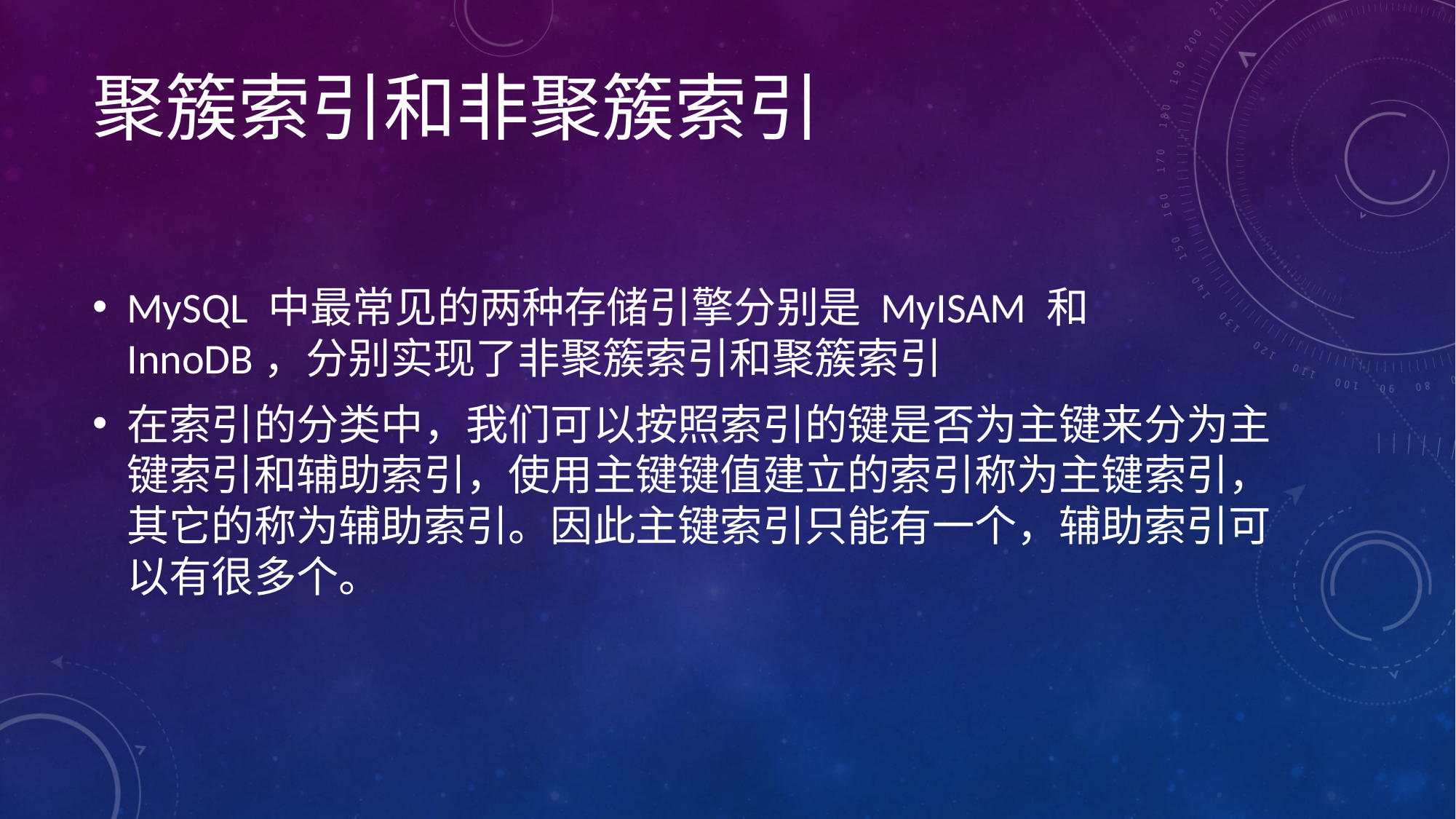

# 聚簇索引和非聚簇索引
MySQL 中最常见的两种存储引擎分别是 MyISAM 和 InnoDB，分别实现了非聚簇索引和聚簇索引
在索引的分类中，我们可以按照索引的键是否为主键来分为主键索引和辅助索引，使用主键键值建立的索引称为主键索引，其它的称为辅助索引。因此主键索引只能有一个，辅助索引可以有很多个。